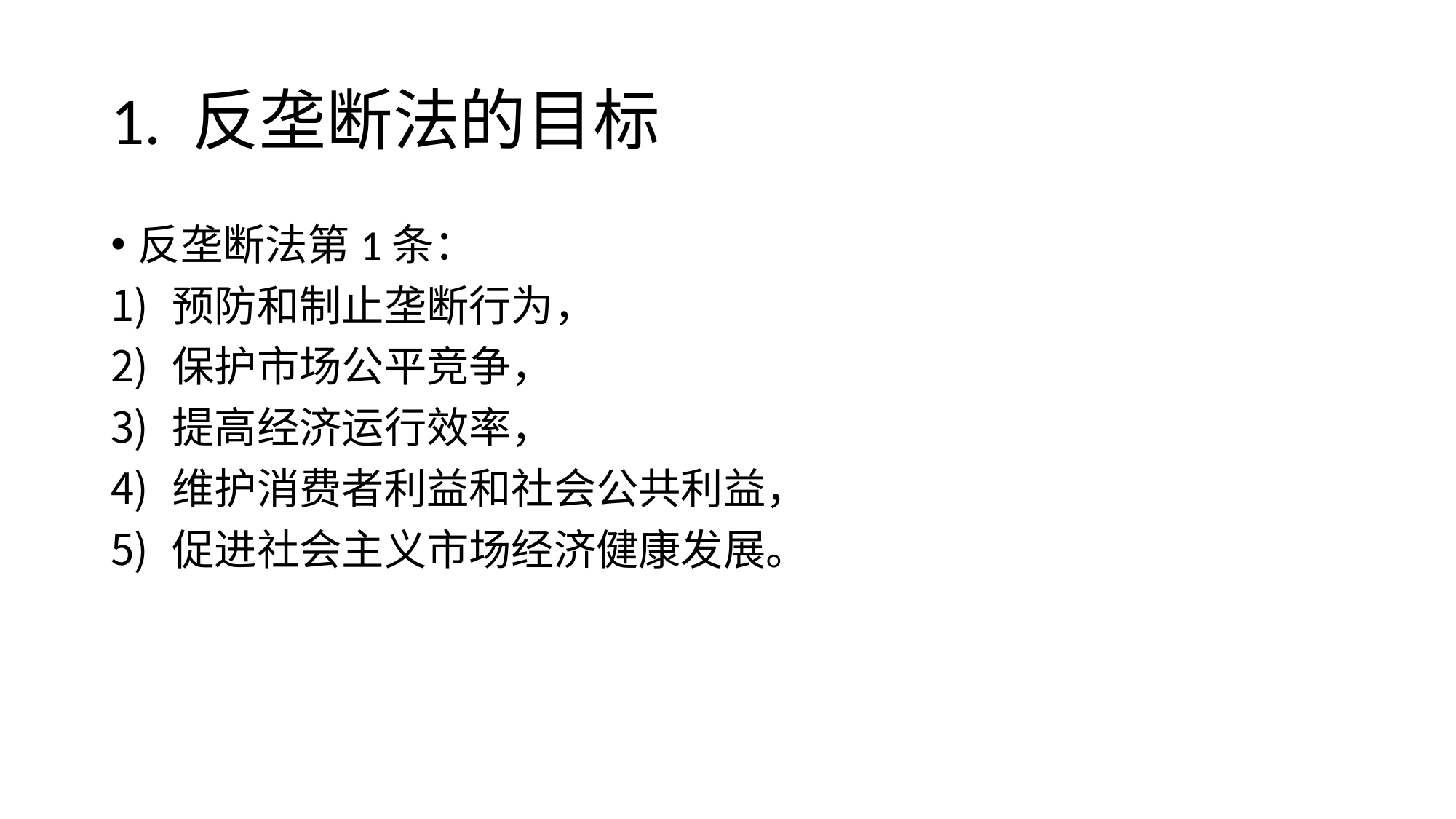

# 1. 反垄断法的目标
反垄断法第1条：
预防和制止垄断行为，
保护市场公平竞争，
提高经济运行效率，
维护消费者利益和社会公共利益，
促进社会主义市场经济健康发展。